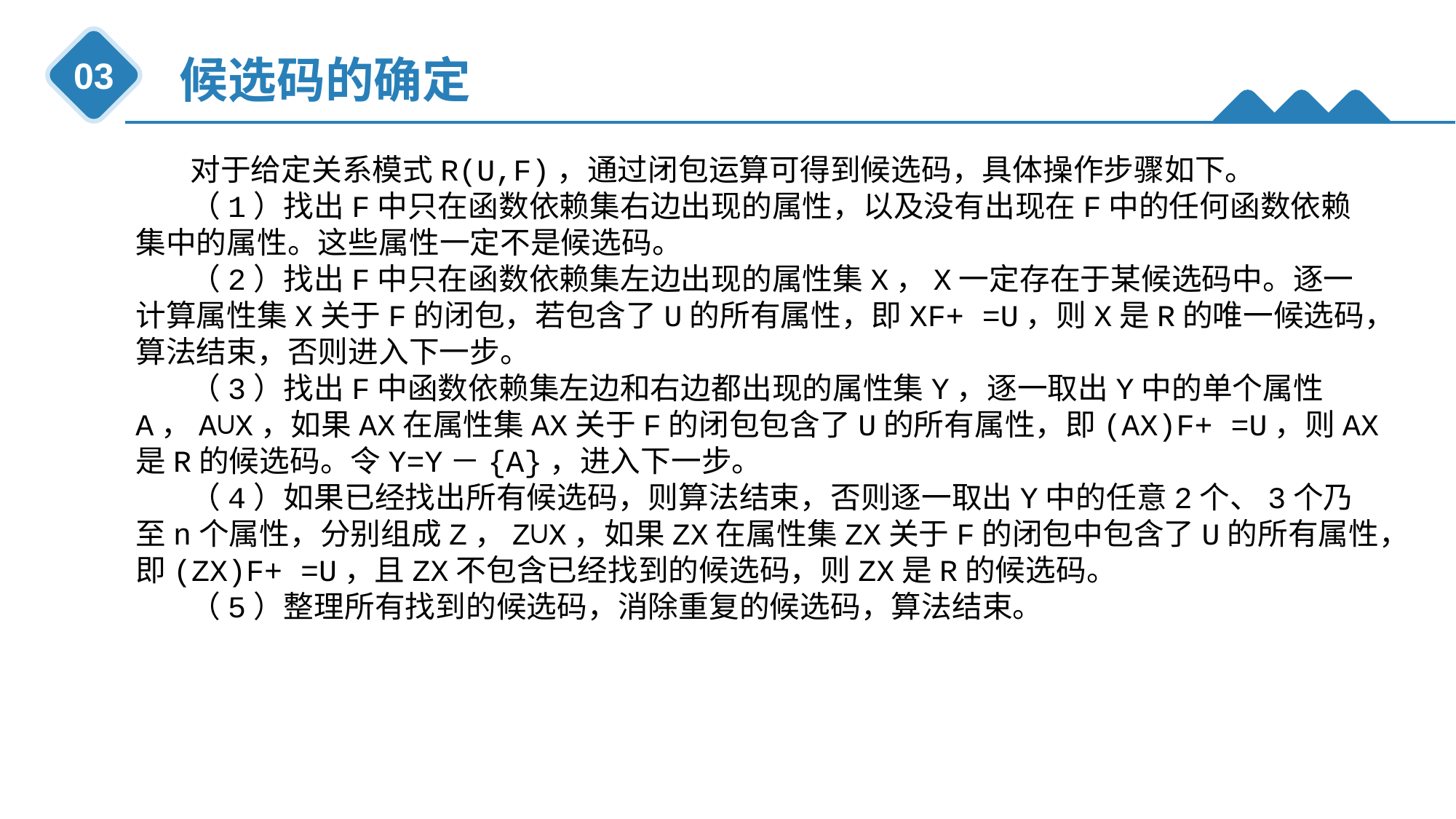

候选码的确定
03

对于给定关系模式R(U,F)，通过闭包运算可得到候选码，具体操作步骤如下。
（1）找出F中只在函数依赖集右边出现的属性，以及没有出现在F中的任何函数依赖集中的属性。这些属性一定不是候选码。
（2）找出F中只在函数依赖集左边出现的属性集X，X一定存在于某候选码中。逐一计算属性集X关于F的闭包，若包含了U的所有属性，即XF+ =U，则X是R的唯一候选码，算法结束，否则进入下一步。
（3）找出F中函数依赖集左边和右边都出现的属性集Y，逐一取出Y中的单个属性A，A∪X，如果AX在属性集AX关于F的闭包包含了U的所有属性，即(AX)F+ =U，则AX是R的候选码。令Y=Y－{A}，进入下一步。
（4）如果已经找出所有候选码，则算法结束，否则逐一取出Y中的任意2个、3个乃至n个属性，分别组成Z，Z∪X，如果ZX在属性集ZX关于F的闭包中包含了U的所有属性，即(ZX)F+ =U，且ZX不包含已经找到的候选码，则ZX是R的候选码。
（5）整理所有找到的候选码，消除重复的候选码，算法结束。